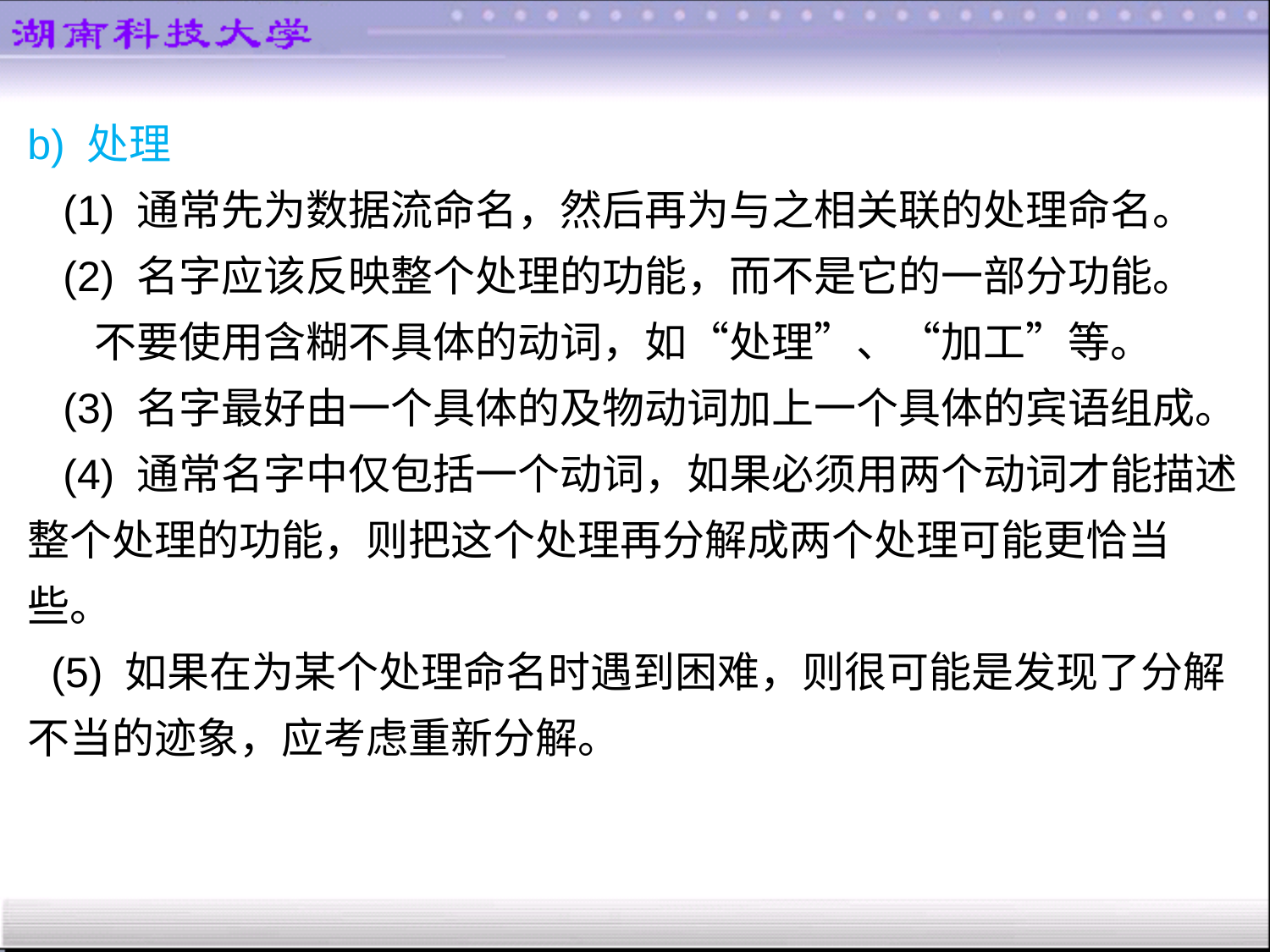

b) 处理
   (1) 通常先为数据流命名，然后再为与之相关联的处理命名。
   (2) 名字应该反映整个处理的功能，而不是它的一部分功能。
      不要使用含糊不具体的动词，如“处理”、“加工”等。
   (3) 名字最好由一个具体的及物动词加上一个具体的宾语组成。
   (4) 通常名字中仅包括一个动词，如果必须用两个动词才能描述整个处理的功能，则把这个处理再分解成两个处理可能更恰当些。
  (5) 如果在为某个处理命名时遇到困难，则很可能是发现了分解不当的迹象，应考虑重新分解。